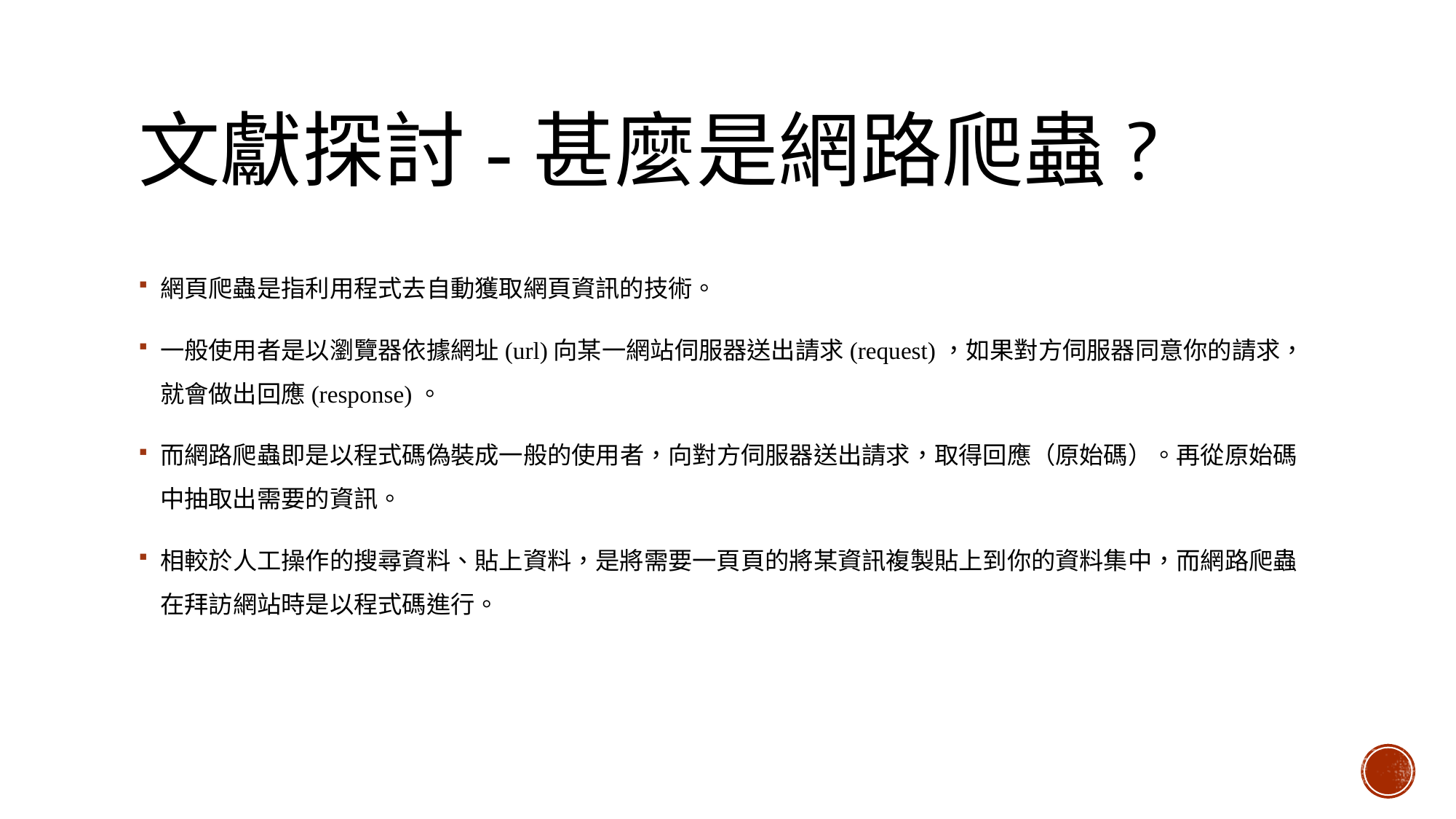

# 文獻探討-甚麼是網路爬蟲?
網頁爬蟲是指利用程式去自動獲取網頁資訊的技術。
一般使用者是以瀏覽器依據網址(url)向某一網站伺服器送出請求(request)，如果對方伺服器同意你的請求，就會做出回應(response)。
而網路爬蟲即是以程式碼偽裝成一般的使用者，向對方伺服器送出請求，取得回應（原始碼）。再從原始碼中抽取出需要的資訊。
相較於人工操作的搜尋資料、貼上資料，是將需要一頁頁的將某資訊複製貼上到你的資料集中，而網路爬蟲在拜訪網站時是以程式碼進行。